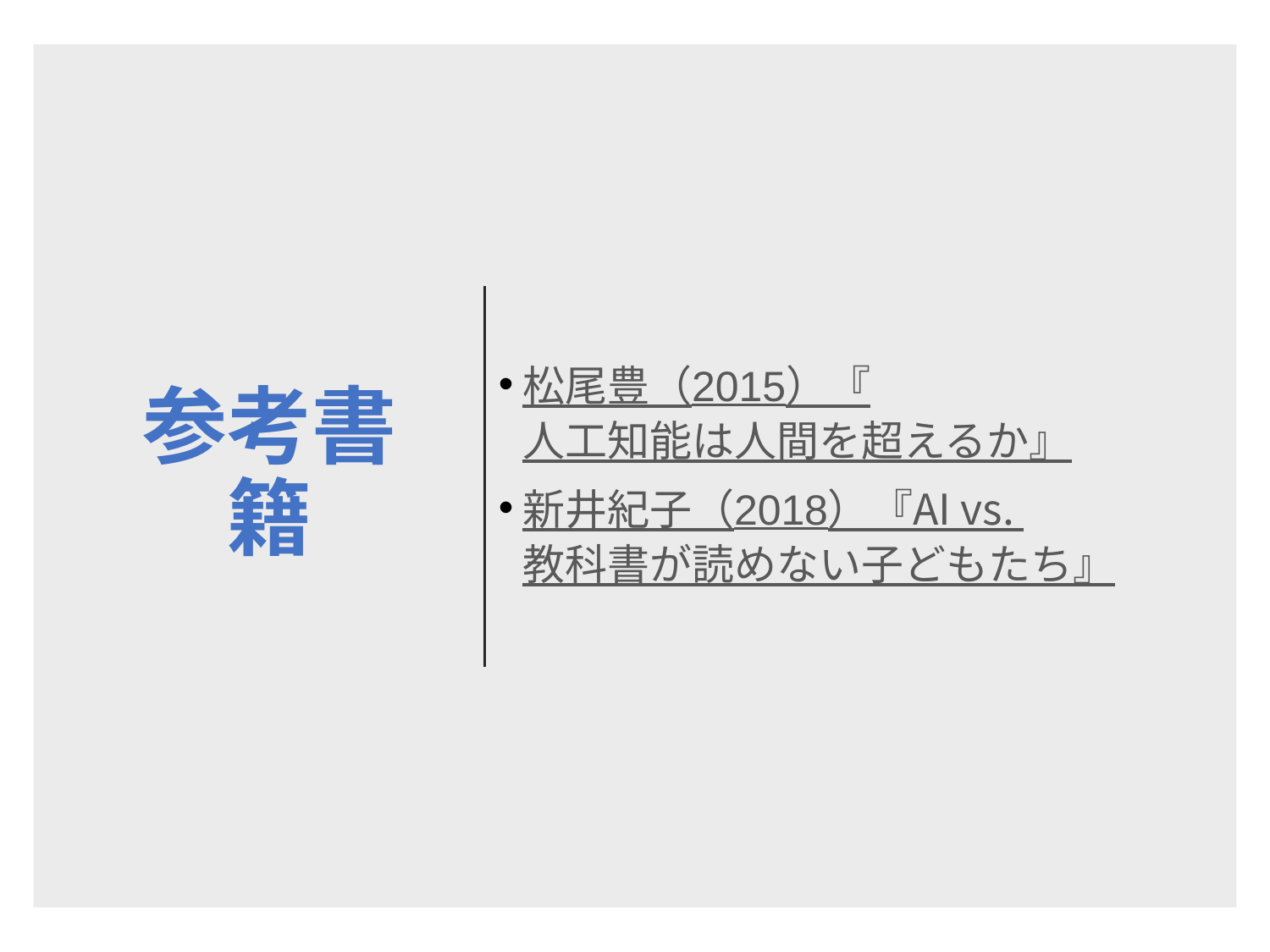

# 参考書籍
松尾豊（2015）
『人工知能は人間を超えるか』
新井紀子（2018）
『AI vs. 教科書が読めない子どもたち』